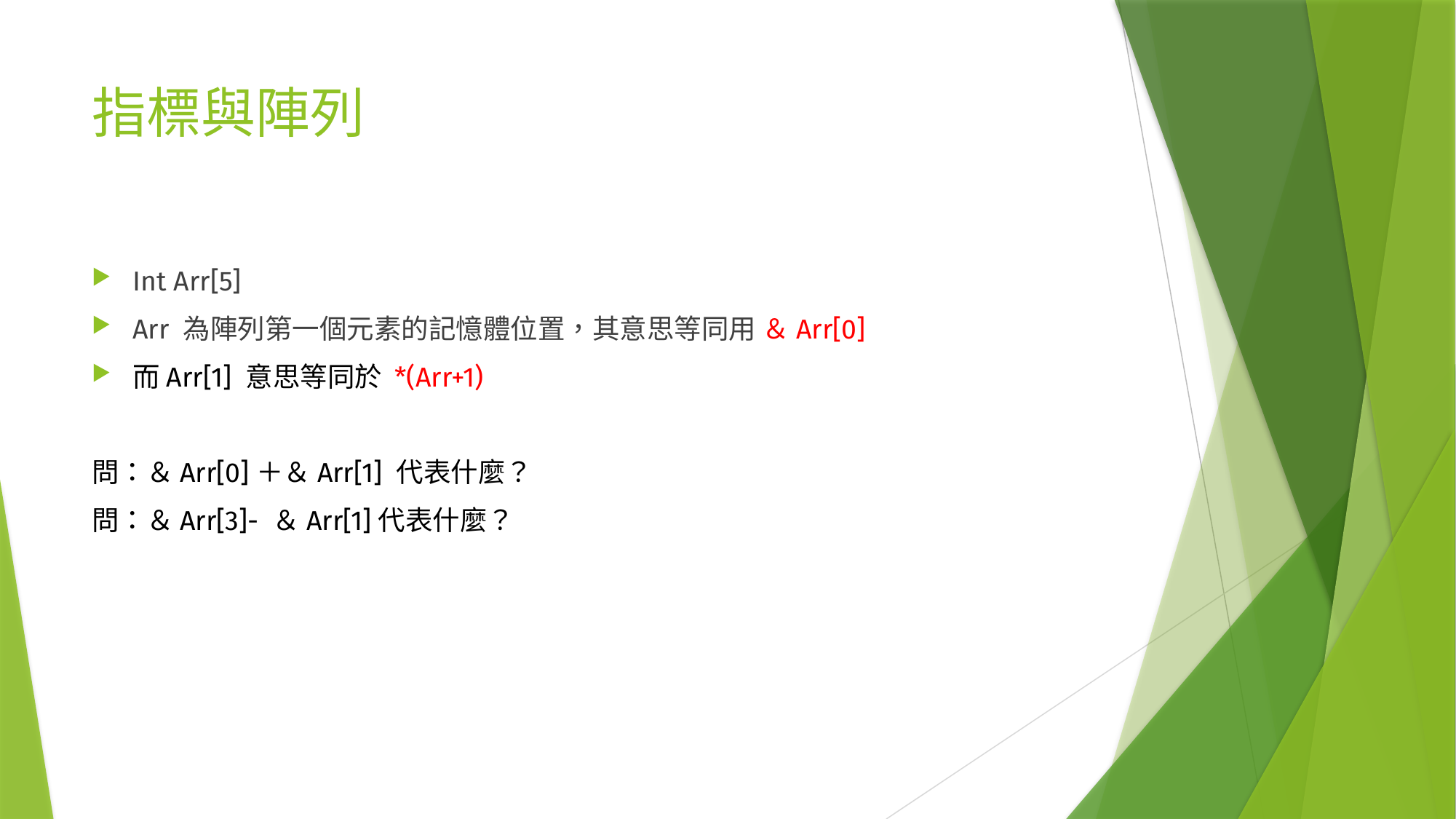

# 指標與陣列
Int Arr[5]
Arr 為陣列第一個元素的記憶體位置，其意思等同用 ＆Arr[0]
而Arr[1] 意思等同於 *(Arr+1)

問：＆Arr[0]＋＆Arr[1] 代表什麼？
問：＆Arr[3]- ＆Arr[1]代表什麼？